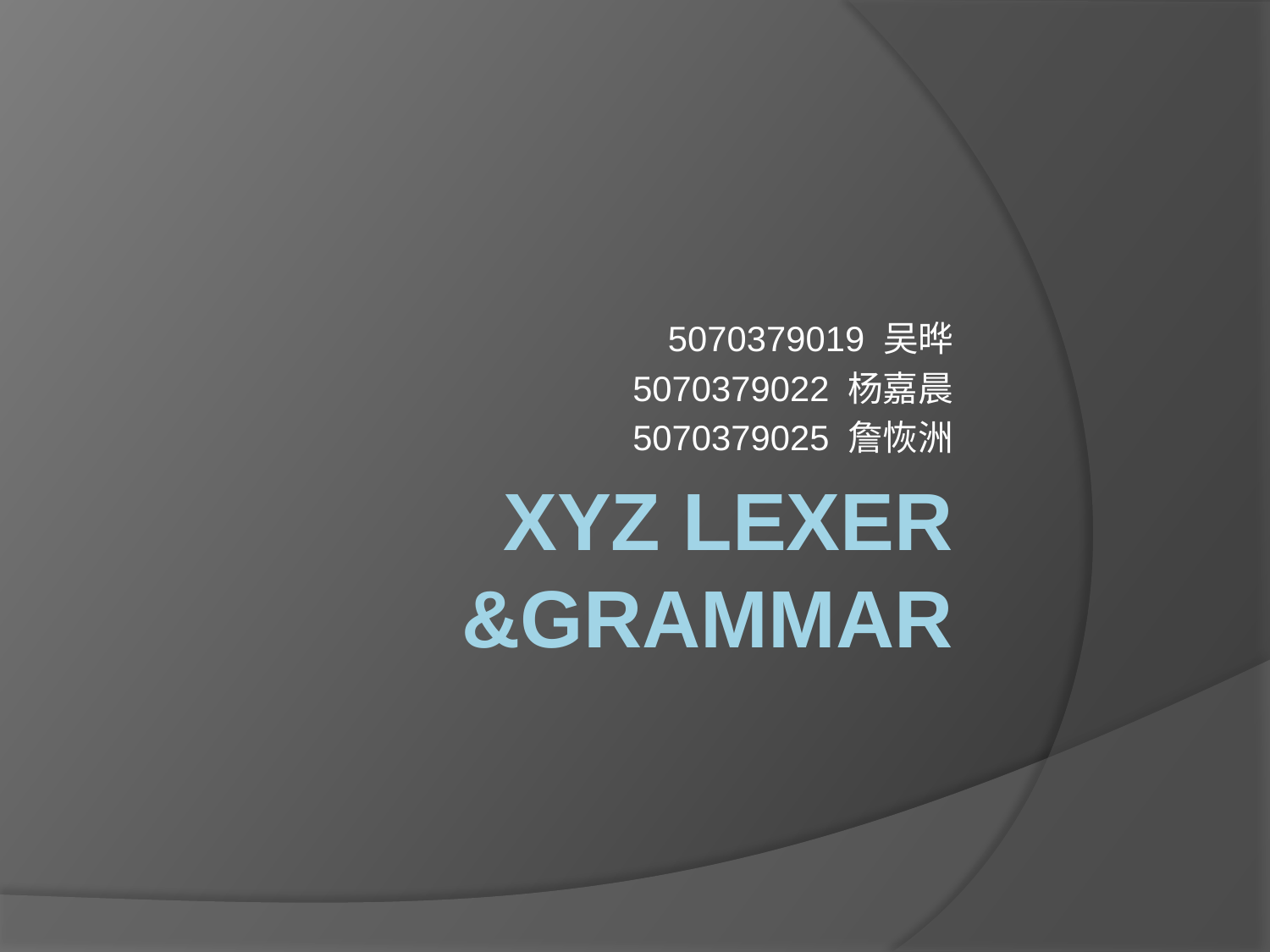

5070379019 吴晔
5070379022 杨嘉晨
5070379025 詹恢洲
# XYZ lexer &GrammaR